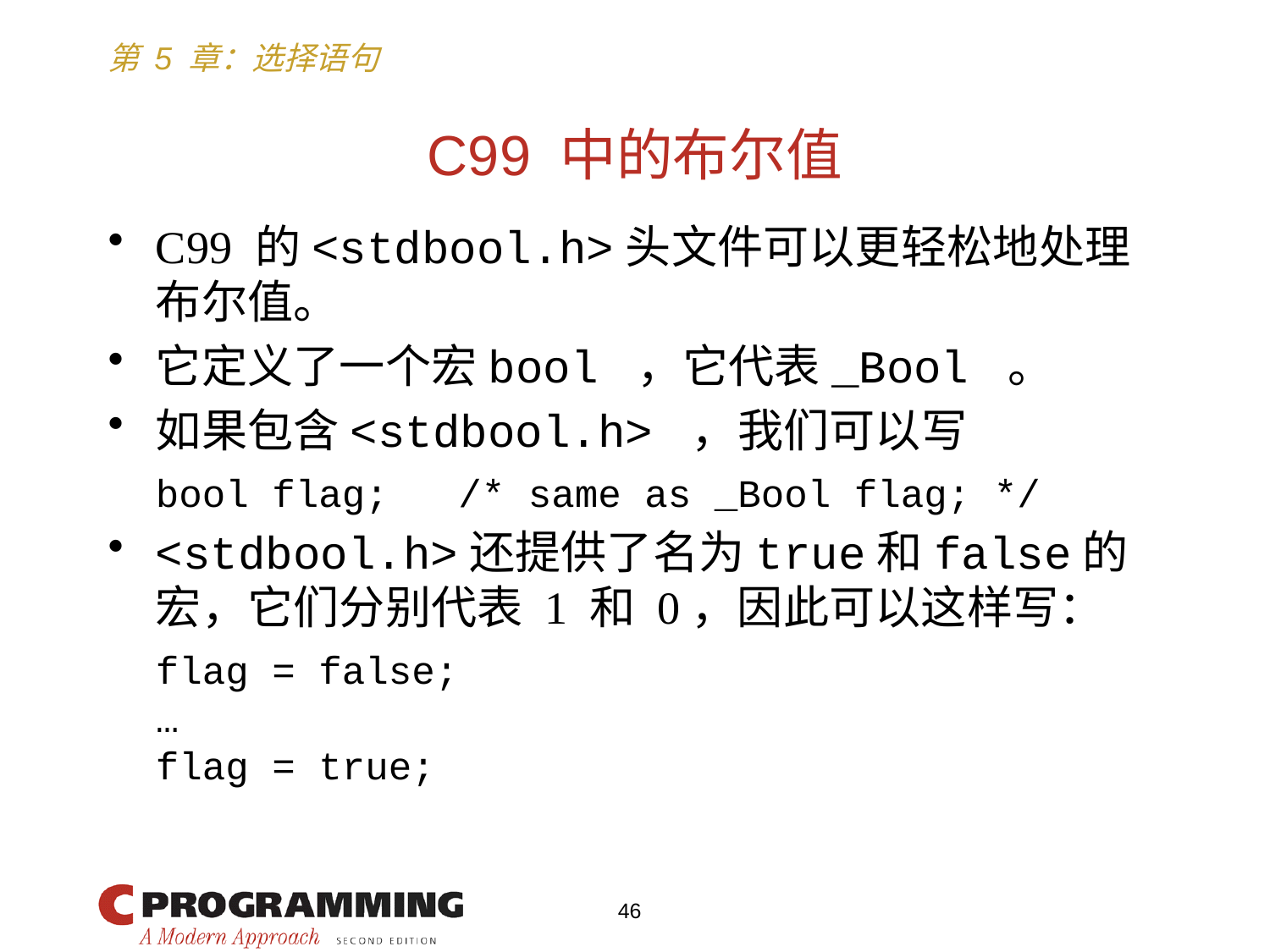

# C99 中的布尔值
C99 的<stdbool.h>头文件可以更轻松地处理布尔值。
它定义了一个宏bool ，它代表_Bool 。
如果包含<stdbool.h> ，我们可以写
	bool flag;   /* same as _Bool flag; */
<stdbool.h>还提供了名为true和false的宏，它们分别代表 1 和 0，因此可以这样写：
	flag = false;
	…
	flag = true;

46